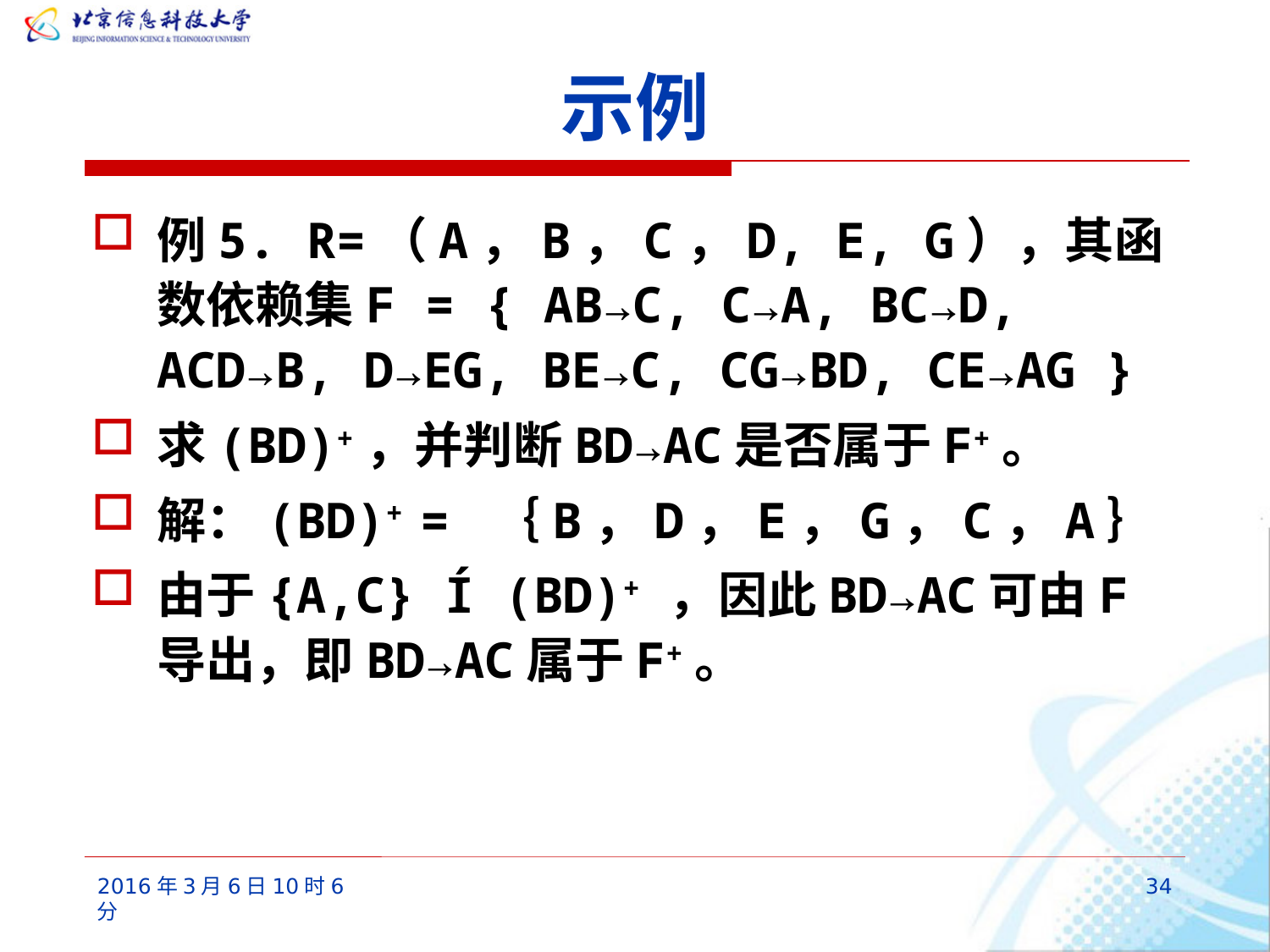

# 示例
例5. R=（A，B，C，D, E, G），其函数依赖集F = { AB→C, C→A, BC→D, ACD→B, D→EG, BE→C, CG→BD, CE→AG }
求(BD)+，并判断BD→AC是否属于F+。
解：(BD)+ = ｛B，D，E，G，C，A｝
由于{A,C} Í (BD)+ ，因此BD→AC可由F导出，即BD→AC属于F+。
2016年3月6日10时6分
34